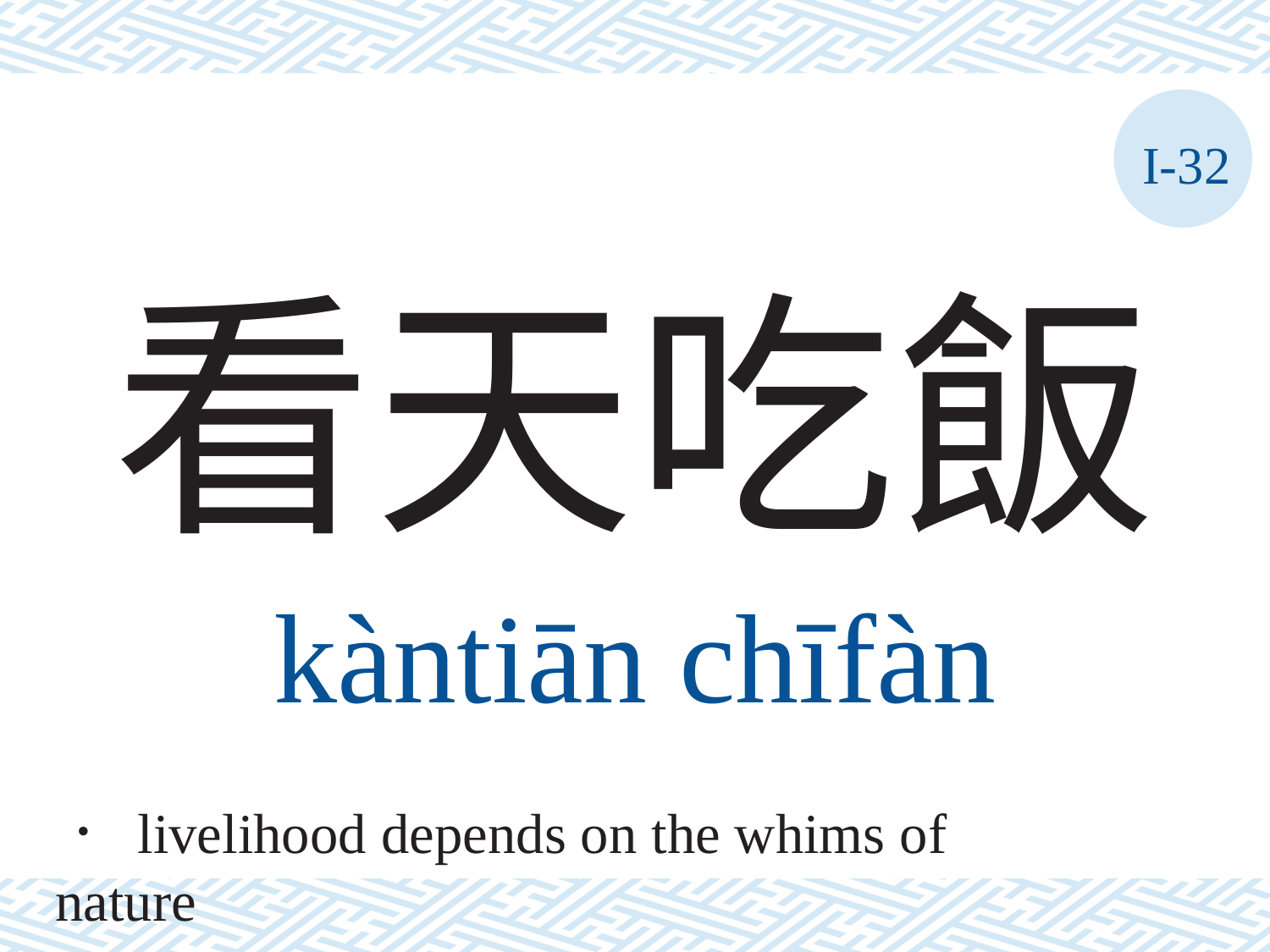

I-32
# 看天吃飯
kàntiān	chīfàn
． livelihood depends on the whims of nature